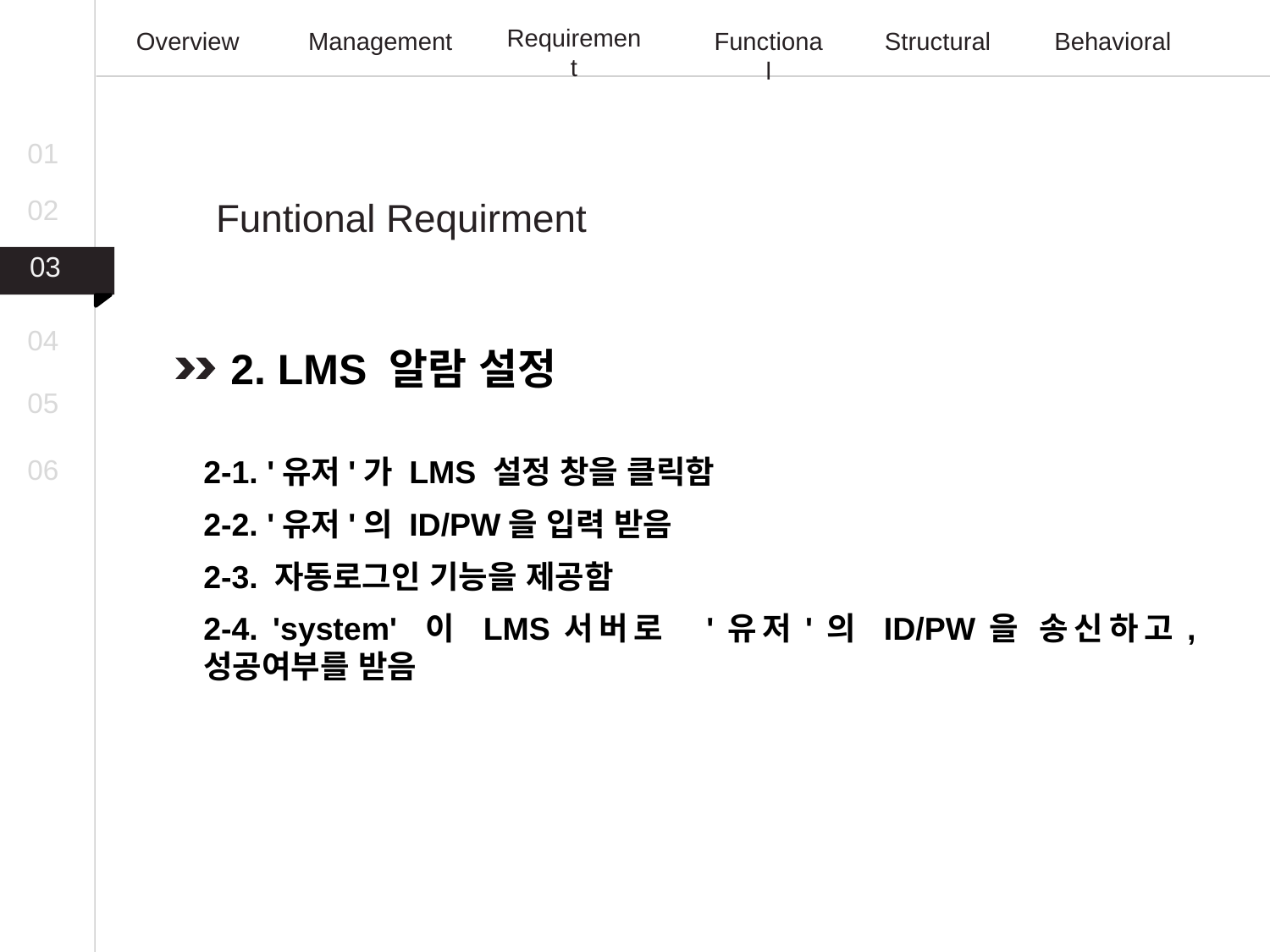

Requirement
Overview
Management
Functional
Structural
Behavioral
01
02
Funtional Requirment
03

04
2. LMS 알람 설정

05
06
2-1. '유저'가 LMS 설정 창을 클릭함
2-2. '유저'의 ID/PW을 입력 받음
2-3. 자동로그인 기능을 제공함
2-4. 'system' 이 LMS서버로  '유저'의 ID/PW을 송신하고, 성공여부를 받음